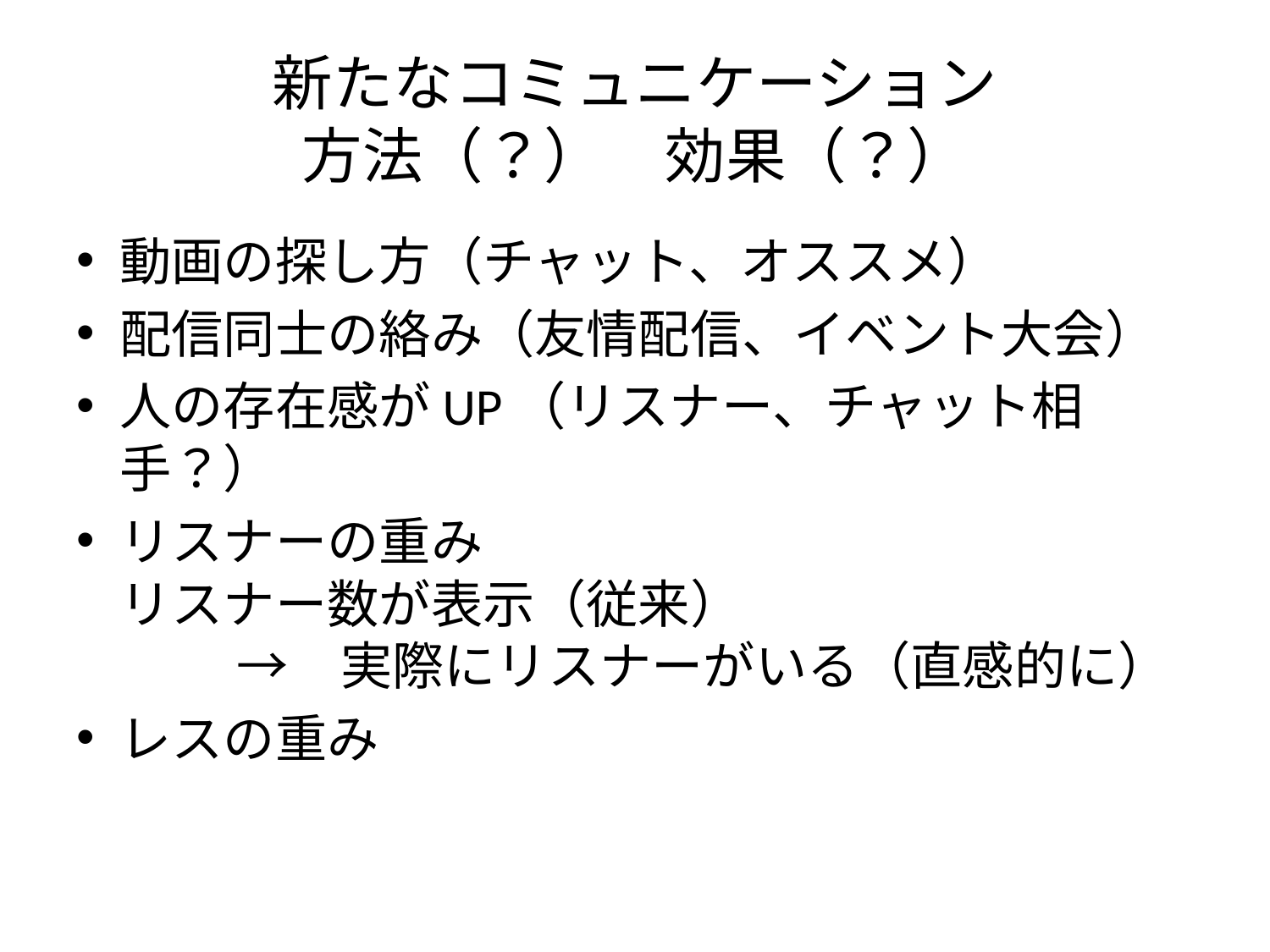

# 新たなコミュニケーション 方法（？）　効果（？）
動画の探し方（チャット、オススメ）
配信同士の絡み（友情配信、イベント大会）
人の存在感がUP（リスナー、チャット相手？）
リスナーの重み
リスナー数が表示（従来）
	→　実際にリスナーがいる（直感的に）
レスの重み